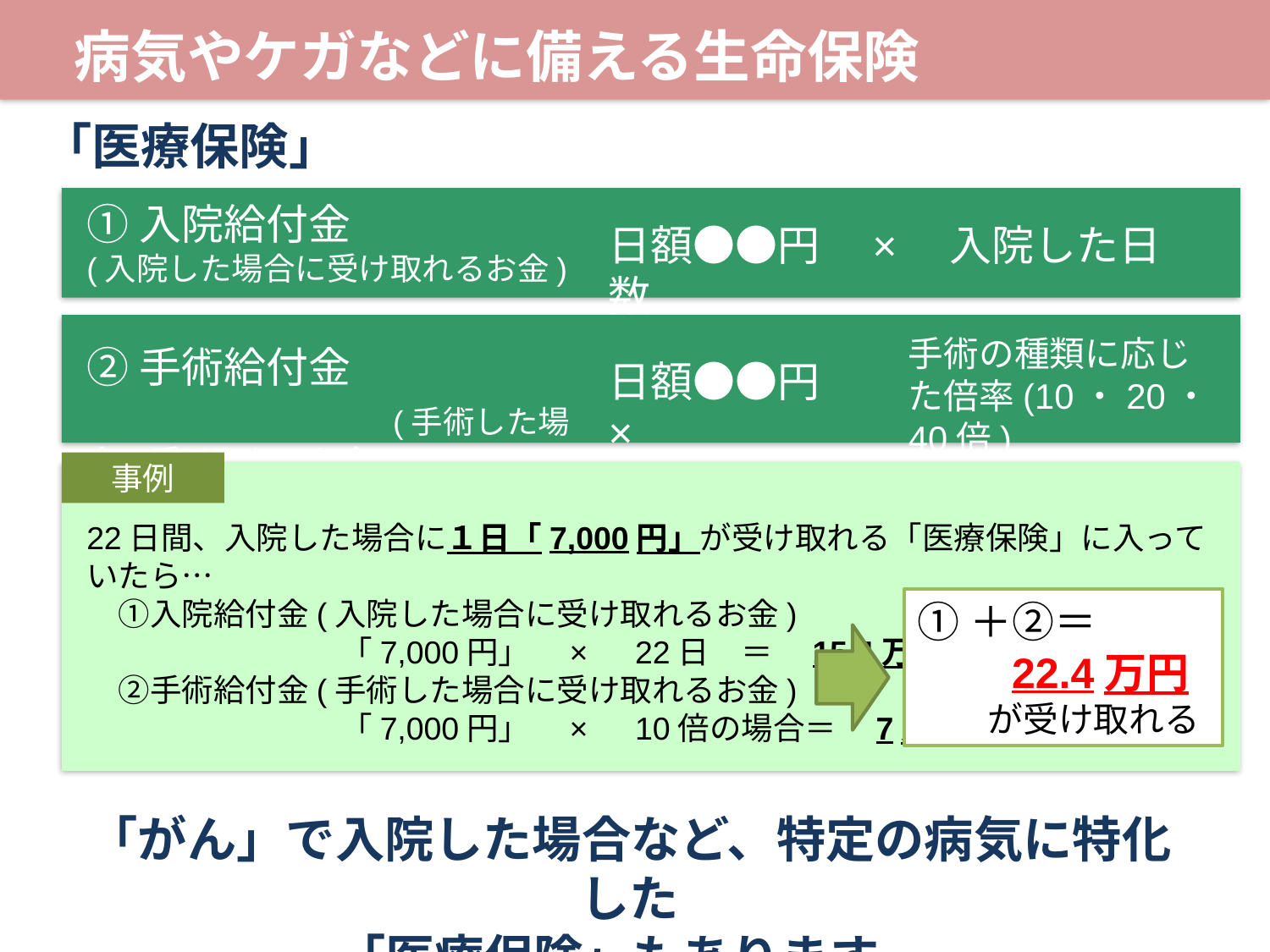

病気やケガなどに備える生命保険
「医療保険」

①入院給付金                 (入院した場合に受け取れるお金)
日額●●円　×　入院した日数

②手術給付金　　　　　　　　　　　　(手術した場合に受け取れるお金)

日額●●円　×
手術の種類に応じた倍率(10・20・40倍)
事例

22日間、入院した場合に１日「7,000円」が受け取れる「医療保険」に入っていたら…
　①入院給付金(入院した場合に受け取れるお金)
　　　　　　　　「7,000円」　×　22日　＝　15.4万円
　②手術給付金(手術した場合に受け取れるお金)
　　　　　　　　「7,000円」　×　10倍の場合＝　7万円

①＋②＝
　　22.4万円
　　が受け取れる

「がん」で入院した場合など、特定の病気に特化した
「医療保険」もあります。